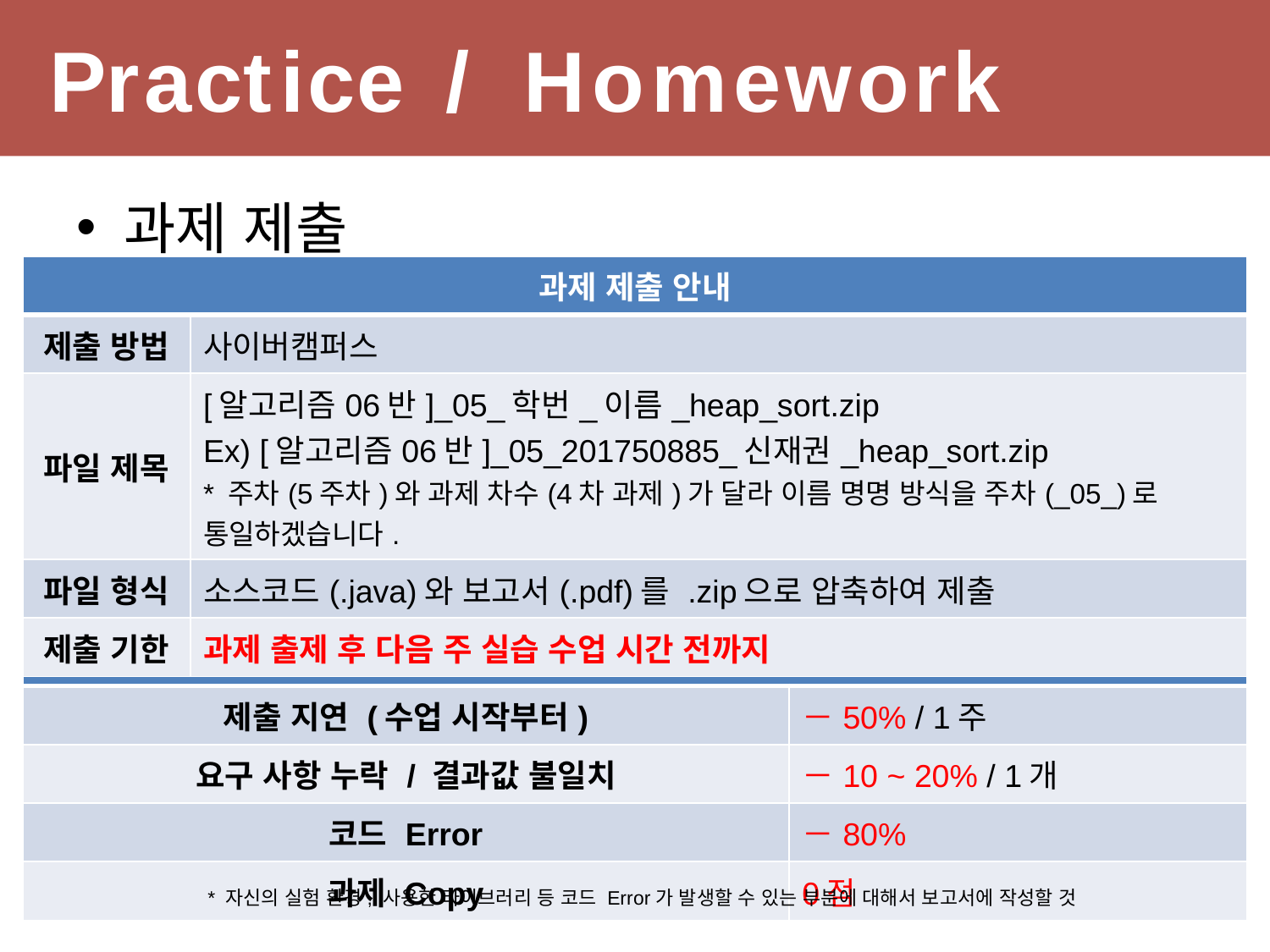

# Practice	/	Homework
과제 제출
| 과제 제출 안내 |  |
| --- | --- |
| 제출 방법 | 사이버캠퍼스 |
| 파일 제목 | [알고리즘06반]\_05\_학번\_이름\_heap\_sort.zip Ex) [알고리즘06반]\_05\_201750885\_신재권\_heap\_sort.zip \* 주차(5주차)와 과제 차수(4차 과제)가 달라 이름 명명 방식을 주차(\_05\_)로 통일하겠습니다. |
| 파일 형식 | 소스코드(.java)와 보고서(.pdf)를 .zip으로 압축하여 제출 |
| 제출 기한 | 과제 출제 후 다음 주 실습 수업 시간 전까지 |
| 과제 평가 감점 사항 |  |
| --- | --- |
| 제출 지연 (수업 시작부터) | －50% / 1주 |
| 요구 사항 누락 / 결과값 불일치 | －10 ~ 20% / 1개 |
| 코드 Error | －80% |
| 과제 Copy | 0점 |
* 자신의 실험 환경, 사용한 라이브러리 등 코드 Error가 발생할 수 있는 부분에 대해서 보고서에 작성할 것
21